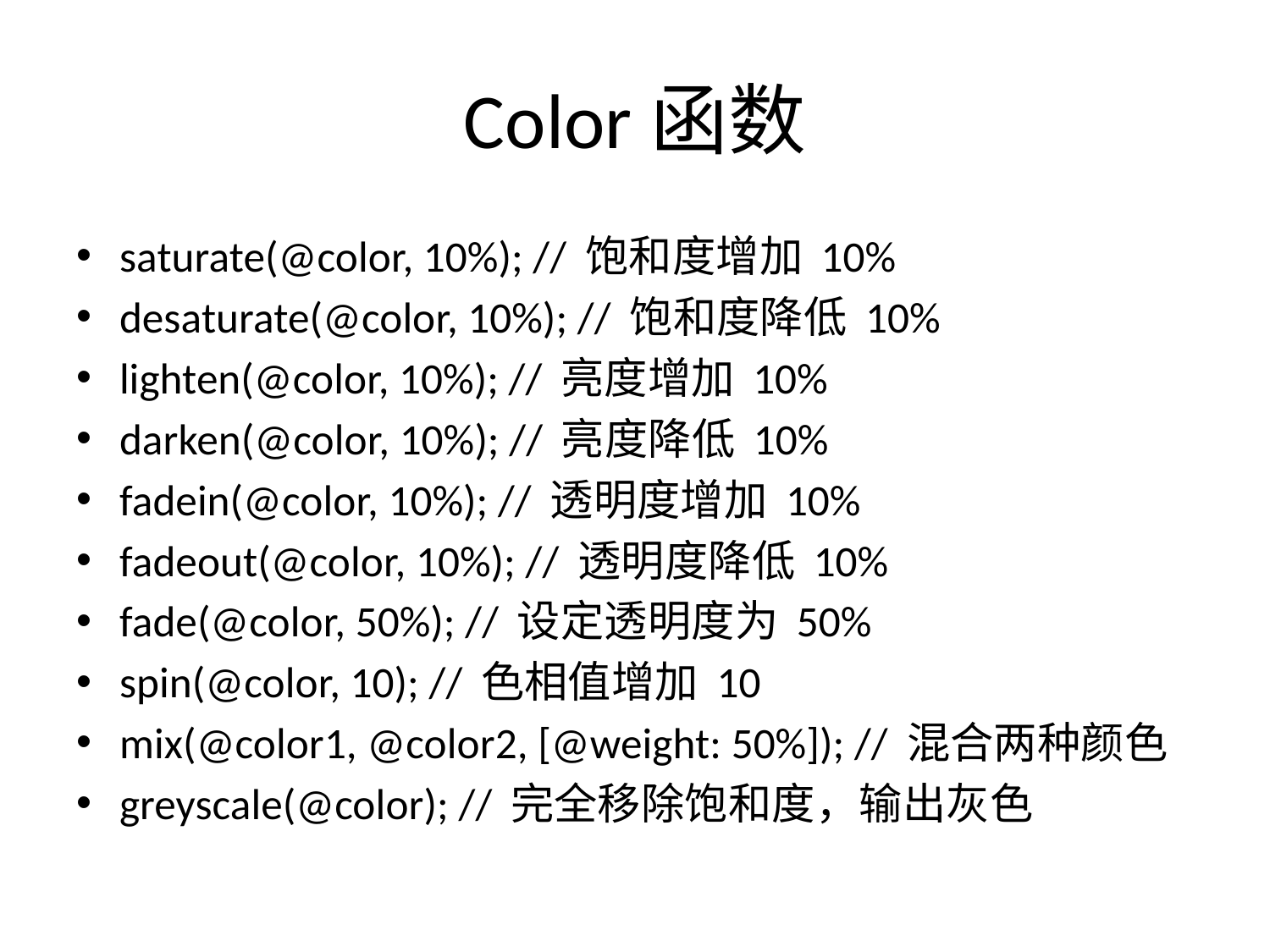

# Color函数
saturate(@color, 10%); // 饱和度增加 10%
desaturate(@color, 10%); // 饱和度降低 10%
lighten(@color, 10%); // 亮度增加 10%
darken(@color, 10%); // 亮度降低 10%
fadein(@color, 10%); // 透明度增加 10%
fadeout(@color, 10%); // 透明度降低 10%
fade(@color, 50%); // 设定透明度为 50%
spin(@color, 10); // 色相值增加 10
mix(@color1, @color2, [@weight: 50%]); // 混合两种颜色
greyscale(@color); // 完全移除饱和度，输出灰色